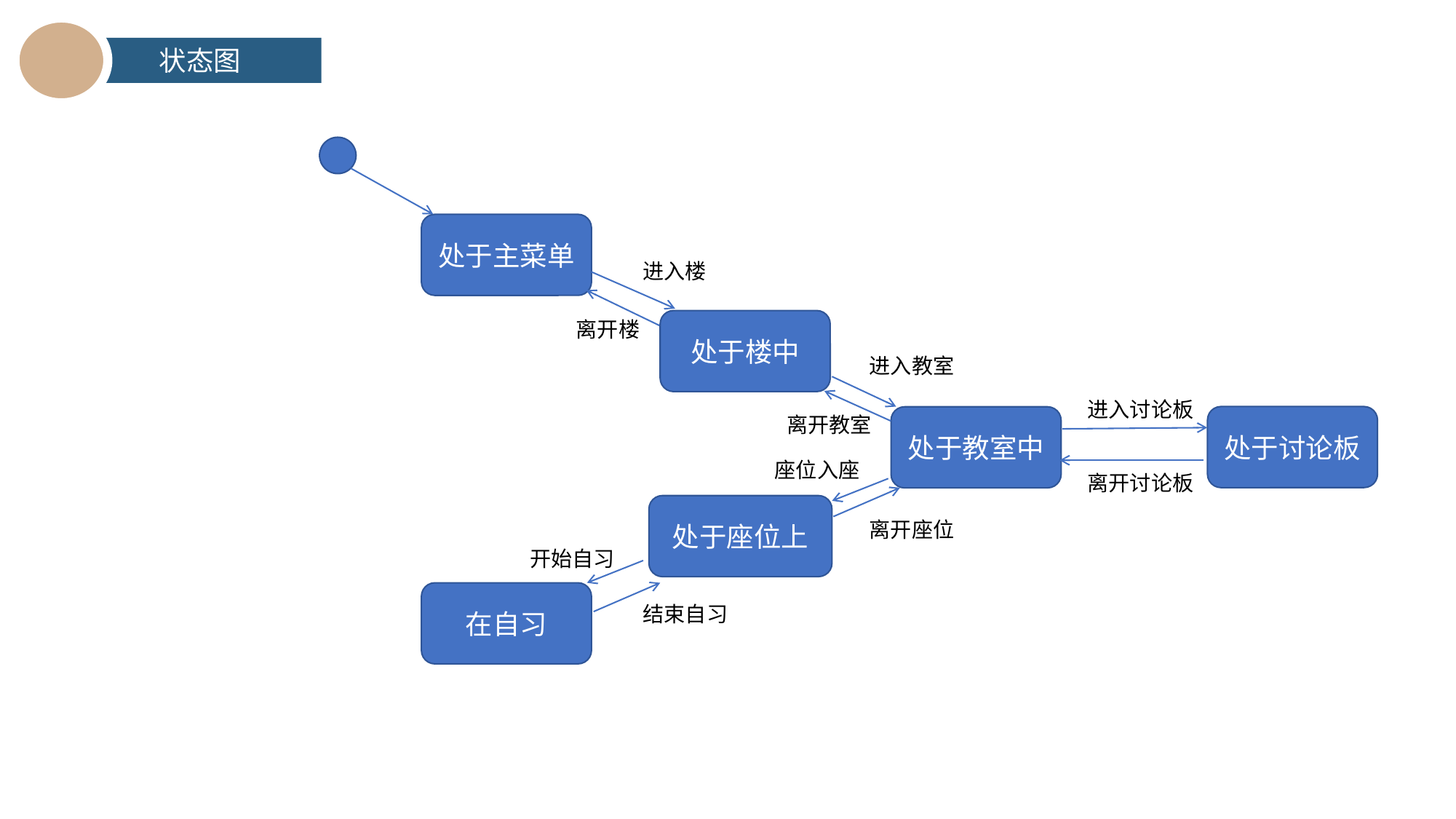

状态图
状态图

处于主菜单
进入楼
离开楼
处于楼中
进入教室
进入讨论板
离开教室
处于讨论板
处于教室中
座位入座
离开讨论板
处于座位上
离开座位
开始自习
工作概述三
直接在此输入文本内容，更改方法：直接全选文本，输入新的文本就可以替换更改，文本格式不会改变。
在自习
结束自习